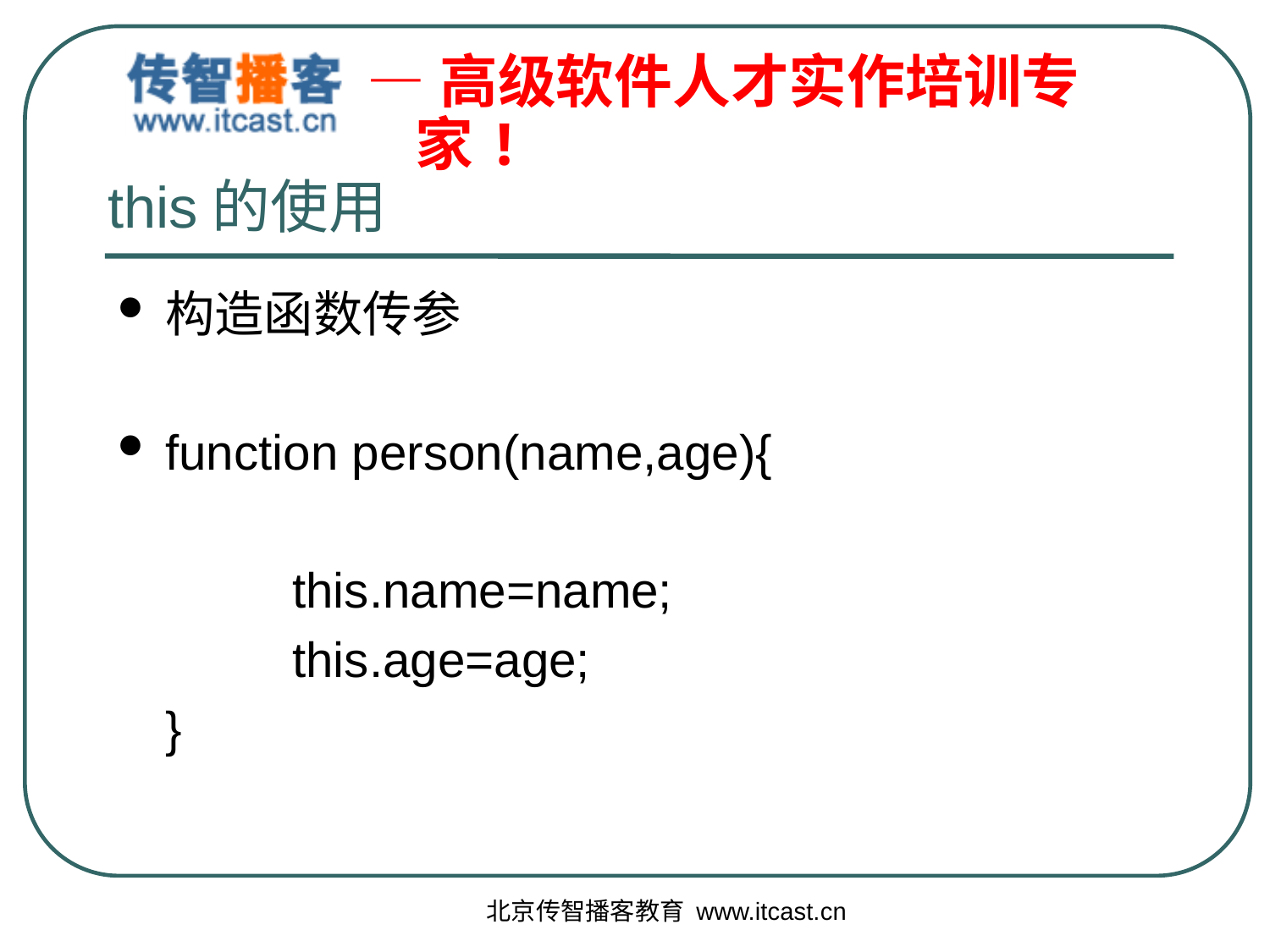

# this的使用
构造函数传参

function person(name,age){

		this.name=name;
		this.age=age;
	}
北京传智播客教育 www.itcast.cn